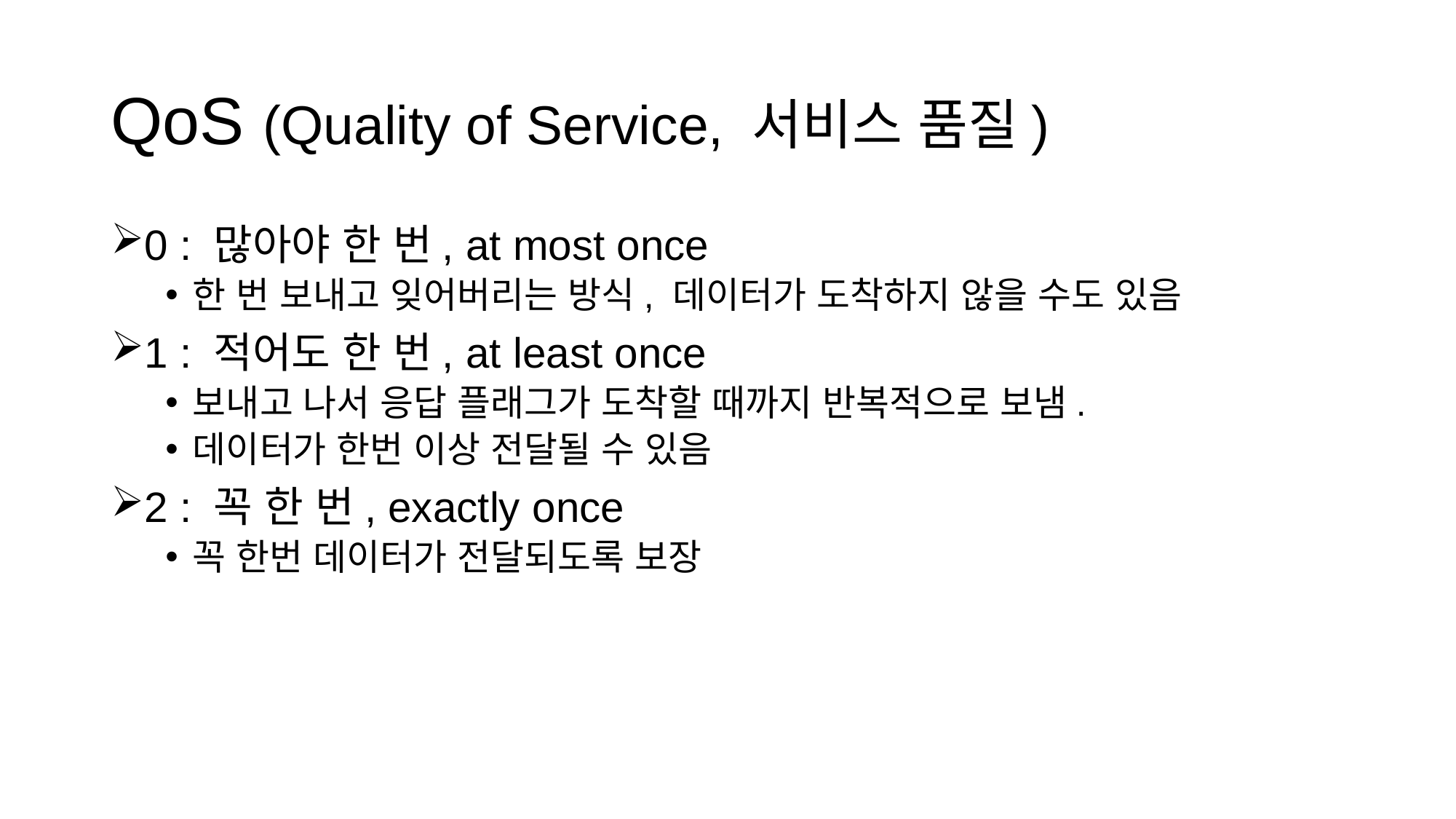

# QoS (Quality of Service, 서비스 품질)
0 : 많아야 한 번, at most once
한 번 보내고 잊어버리는 방식, 데이터가 도착하지 않을 수도 있음
1 : 적어도 한 번, at least once
보내고 나서 응답 플래그가 도착할 때까지 반복적으로 보냄.
데이터가 한번 이상 전달될 수 있음
2 : 꼭 한 번, exactly once
꼭 한번 데이터가 전달되도록 보장